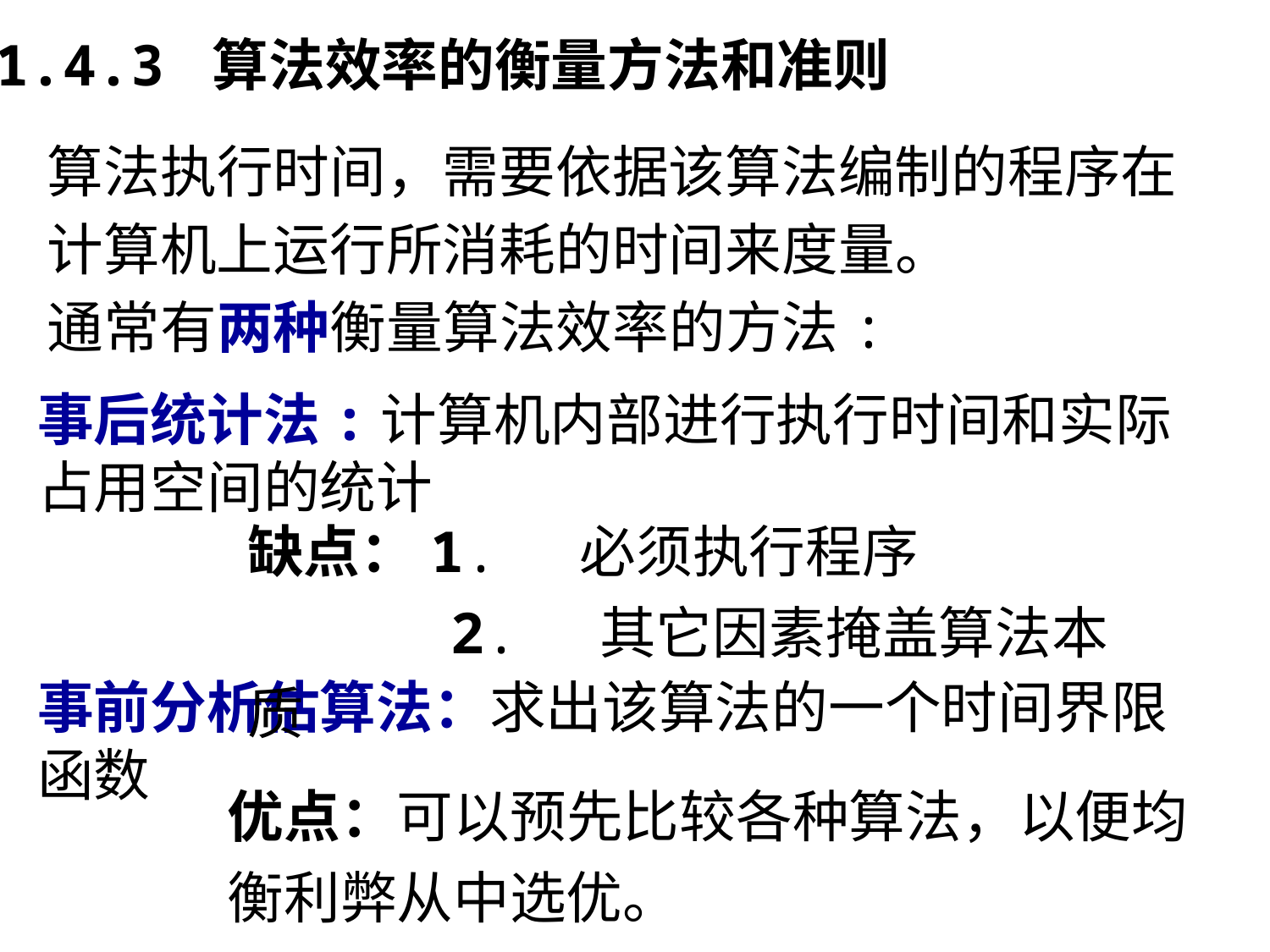

1.4.3 算法效率的衡量方法和准则
算法执行时间，需要依据该算法编制的程序在计算机上运行所消耗的时间来度量。
通常有两种衡量算法效率的方法:
事后统计法:计算机内部进行执行时间和实际占用空间的统计
缺点：1.  必须执行程序
      2.  其它因素掩盖算法本质
事前分析估算法：求出该算法的一个时间界限函数
优点：可以预先比较各种算法，以便均衡利弊从中选优。